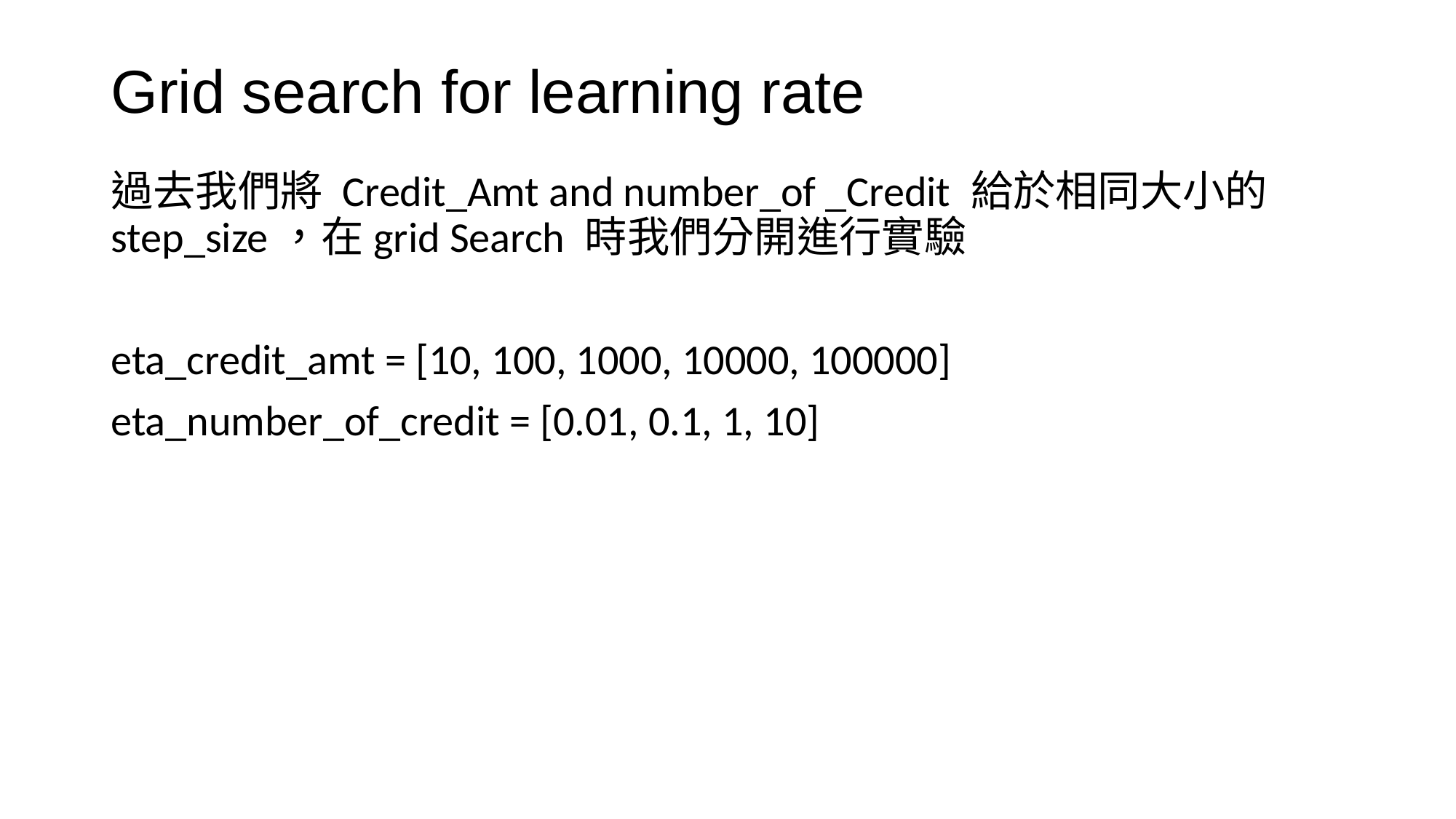

# Grid search for learning rate
過去我們將 Credit_Amt and number_of _Credit 給於相同大小的 step_size，在grid Search 時我們分開進行實驗

eta_credit_amt = [10, 100, 1000, 10000, 100000]
eta_number_of_credit = [0.01, 0.1, 1, 10]